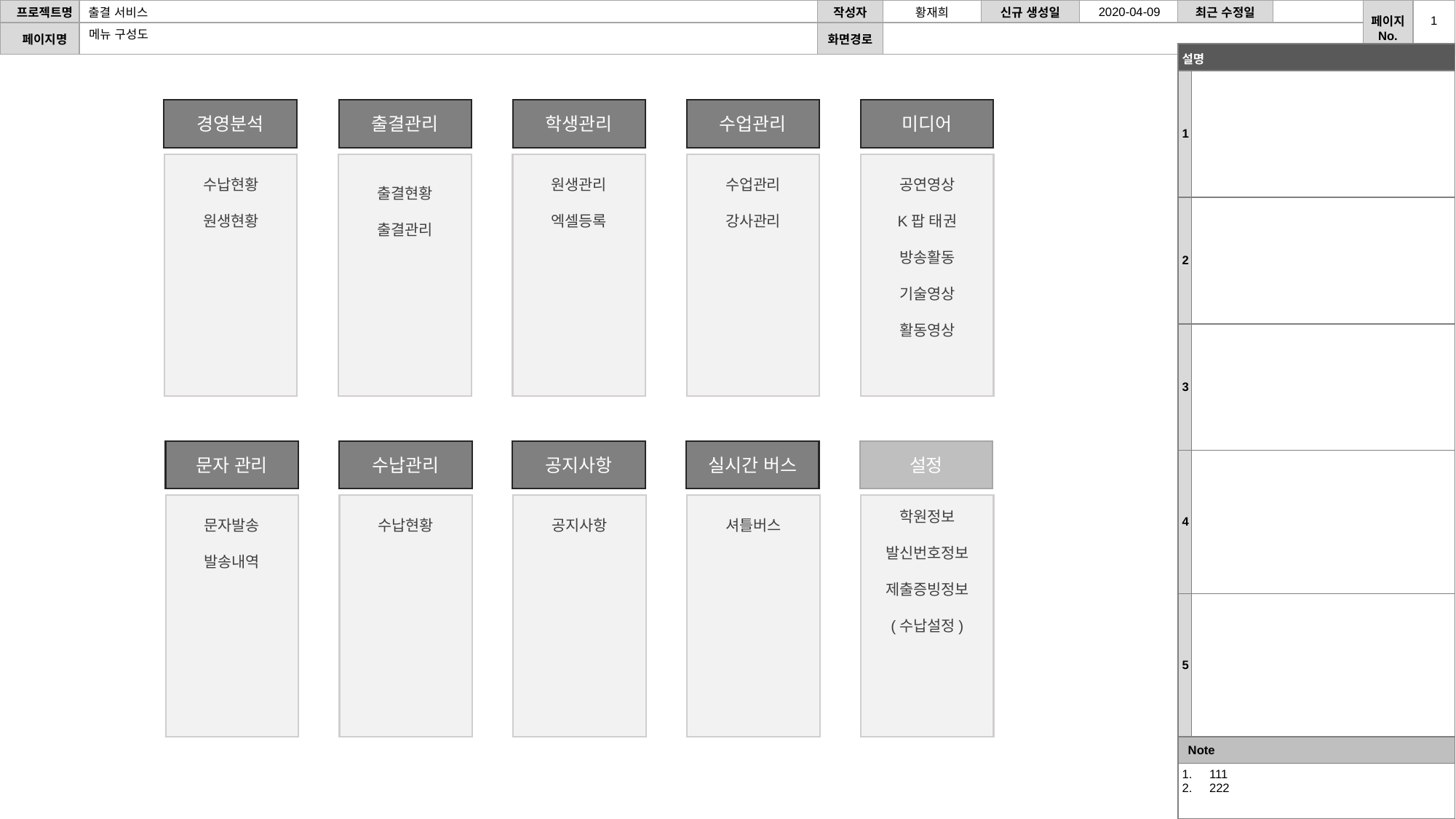

2020-04-09
1
메뉴 구성도
| 설명 |  |
| --- | --- |
| 1 |  |
| 2 |  |
| 3 |  |
| 4 |  |
| 5 |  |
| Note |  |
| 111 222 |  |
경영분석
미디어
학생관리
수업관리
출결관리
수납현황

원생현황

출결현황

출결관리

원생관리

엑셀등록

수업관리

강사관리

공연영상

K팝 태권

방송활동

기술영상

활동영상

실시간 버스
설정
공지사항
수납관리
문자 관리
문자발송

발송내역

수납현황

공지사항

셔틀버스

학원정보

발신번호정보

제출증빙정보

(수납설정)